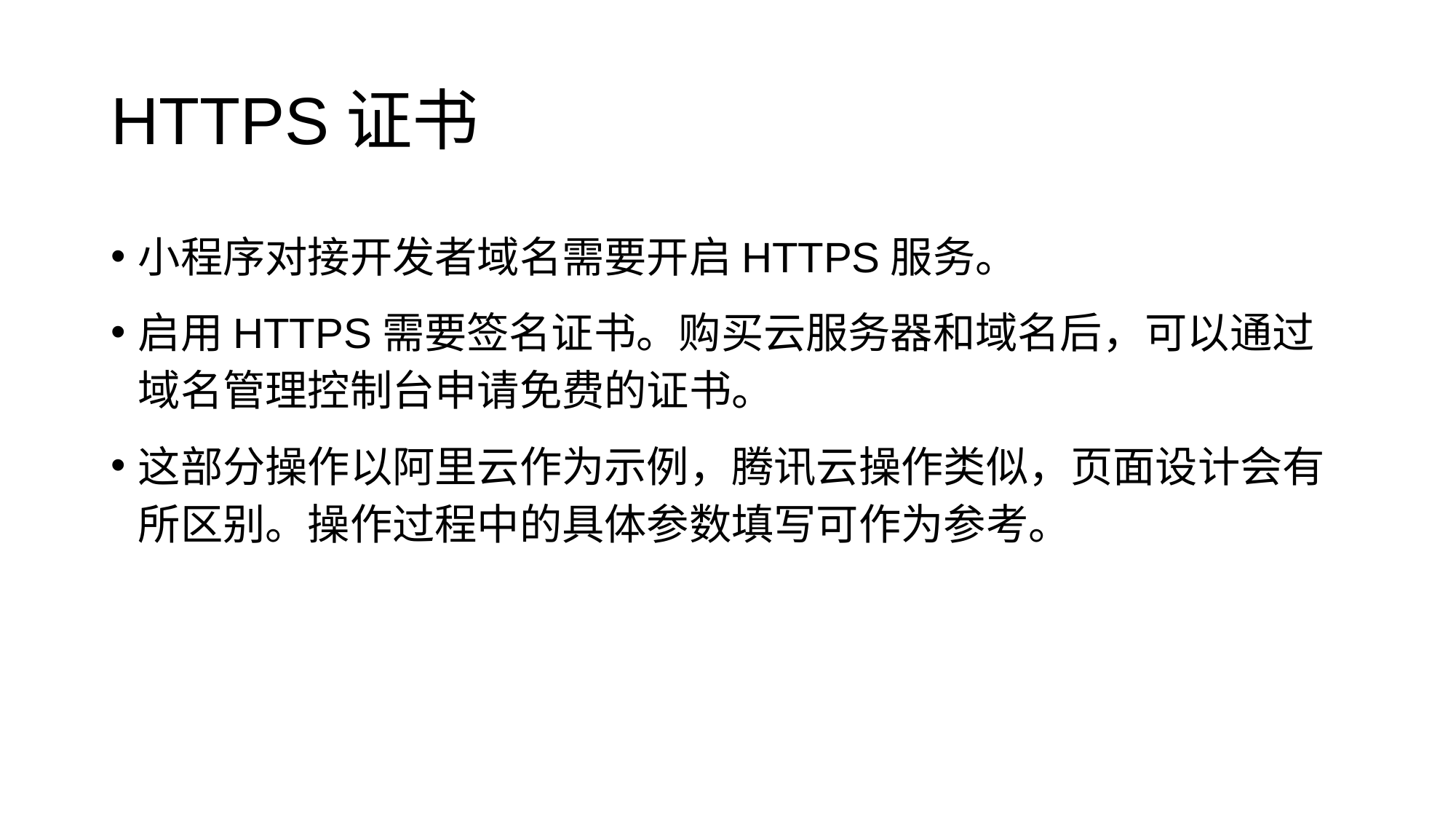

# HTTPS证书
小程序对接开发者域名需要开启HTTPS服务。
启用HTTPS需要签名证书。购买云服务器和域名后，可以通过域名管理控制台申请免费的证书。
这部分操作以阿里云作为示例，腾讯云操作类似，页面设计会有所区别。操作过程中的具体参数填写可作为参考。